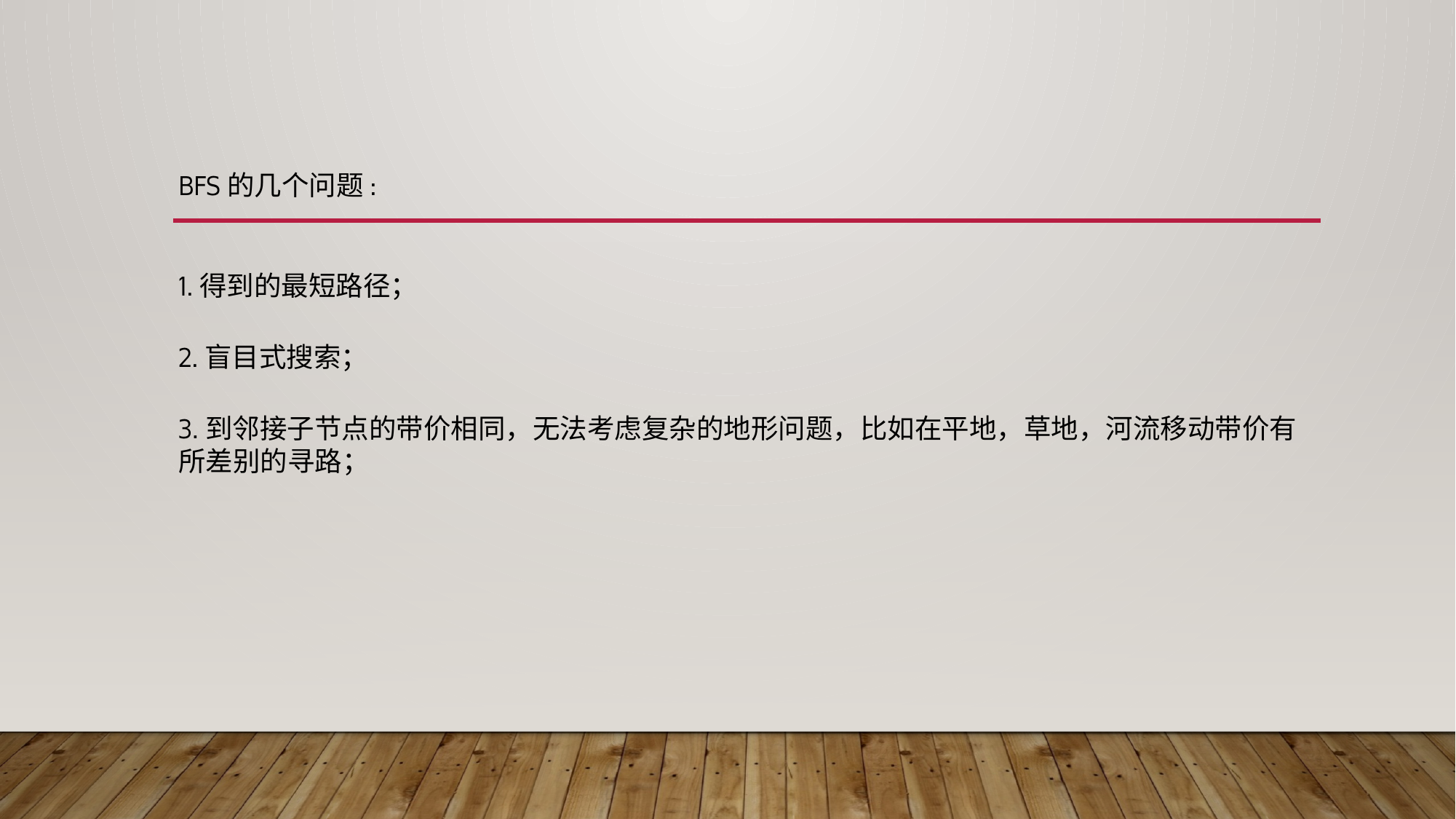

BFS的几个问题:
1.得到的最短路径；
2.盲目式搜索；
3.到邻接子节点的带价相同，无法考虑复杂的地形问题，比如在平地，草地，河流移动带价有所差别的寻路；